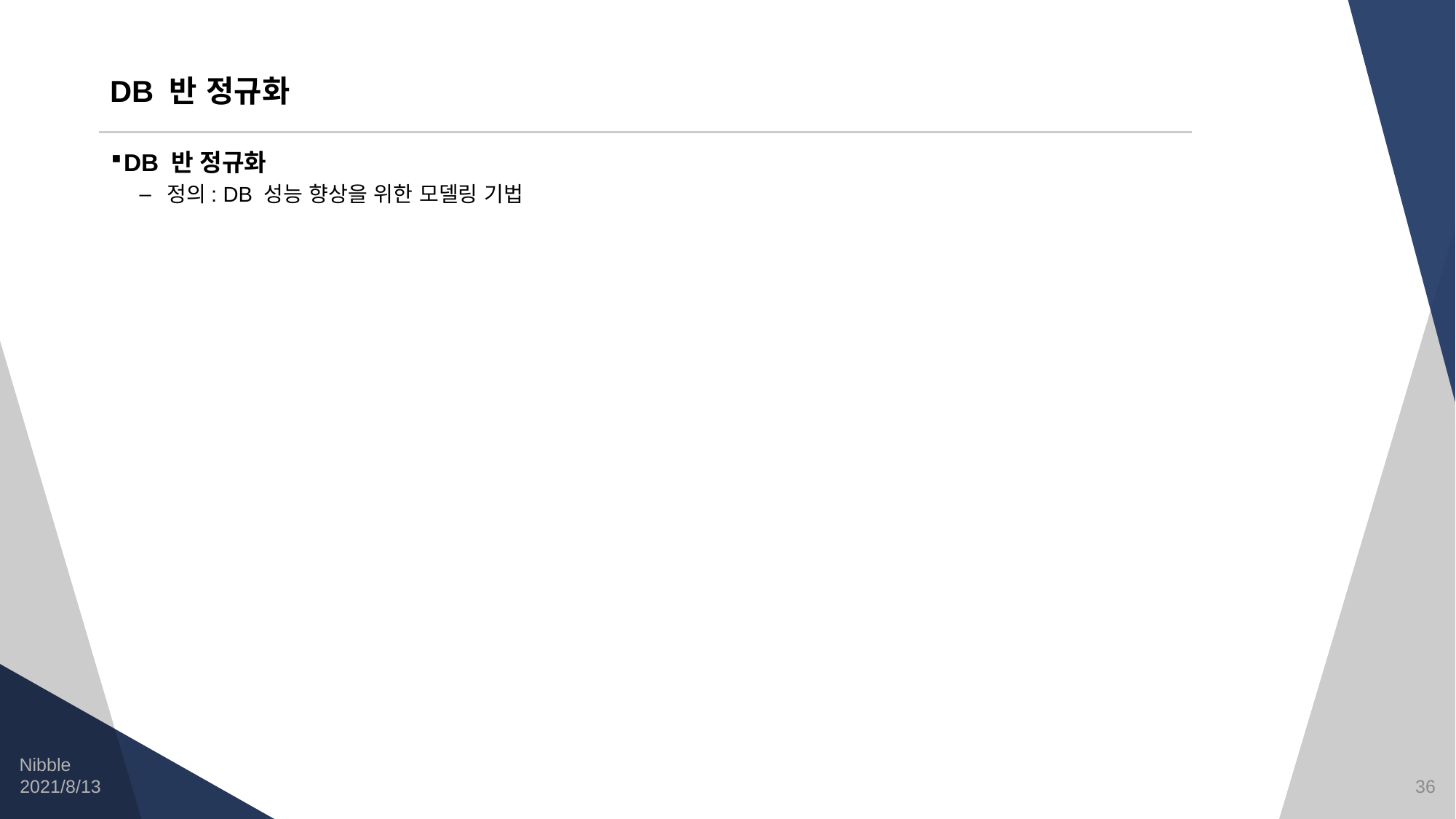

# DB 반 정규화

DB 반 정규화
정의: DB 성능 향상을 위한 모델링 기법
Nibble
2021/8/13
36